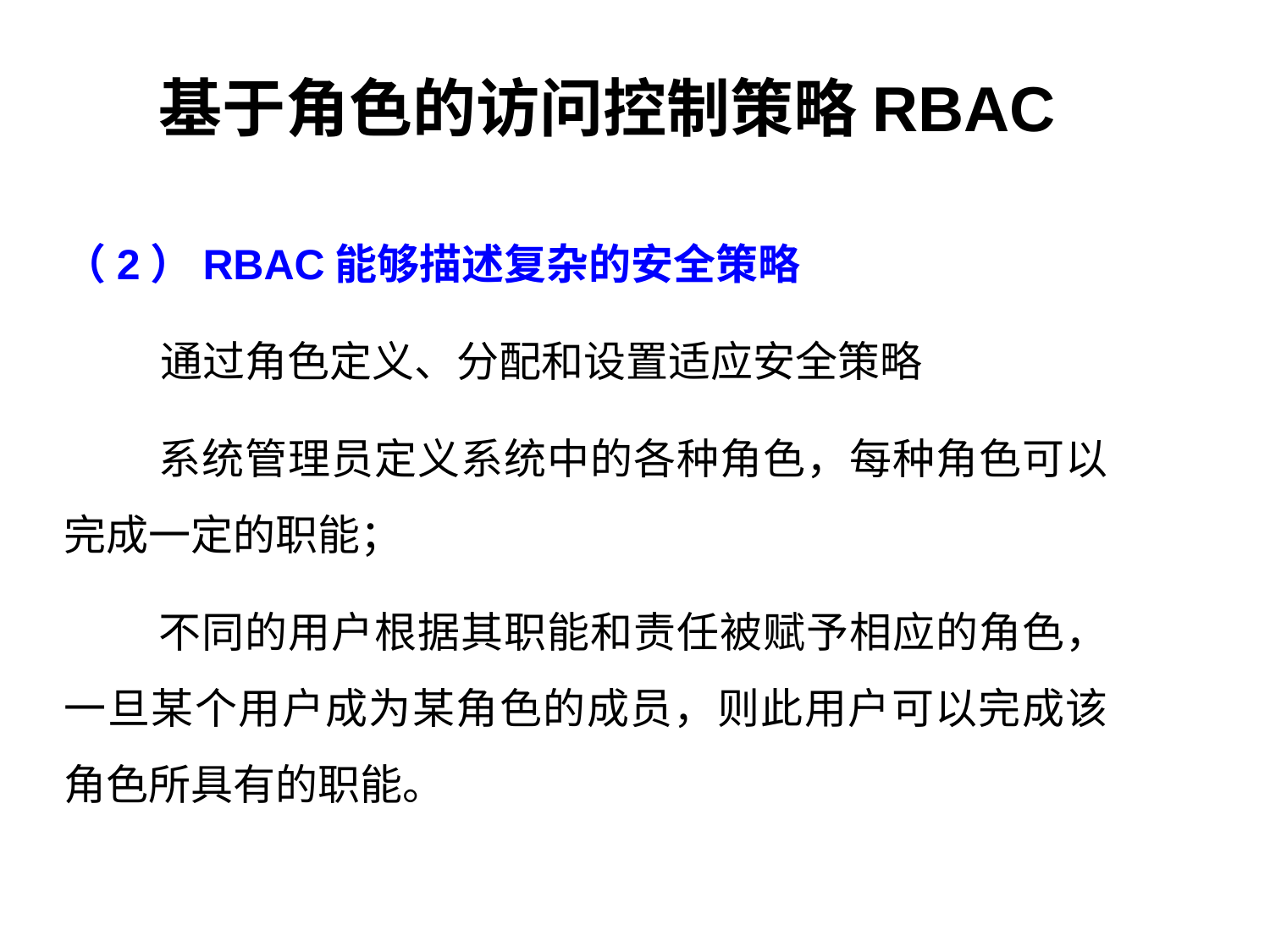

# 基于角色的访问控制策略RBAC
（2）RBAC能够描述复杂的安全策略
         通过角色定义、分配和设置适应安全策略
        系统管理员定义系统中的各种角色，每种角色可以完成一定的职能；
        不同的用户根据其职能和责任被赋予相应的角色，一旦某个用户成为某角色的成员，则此用户可以完成该角色所具有的职能。